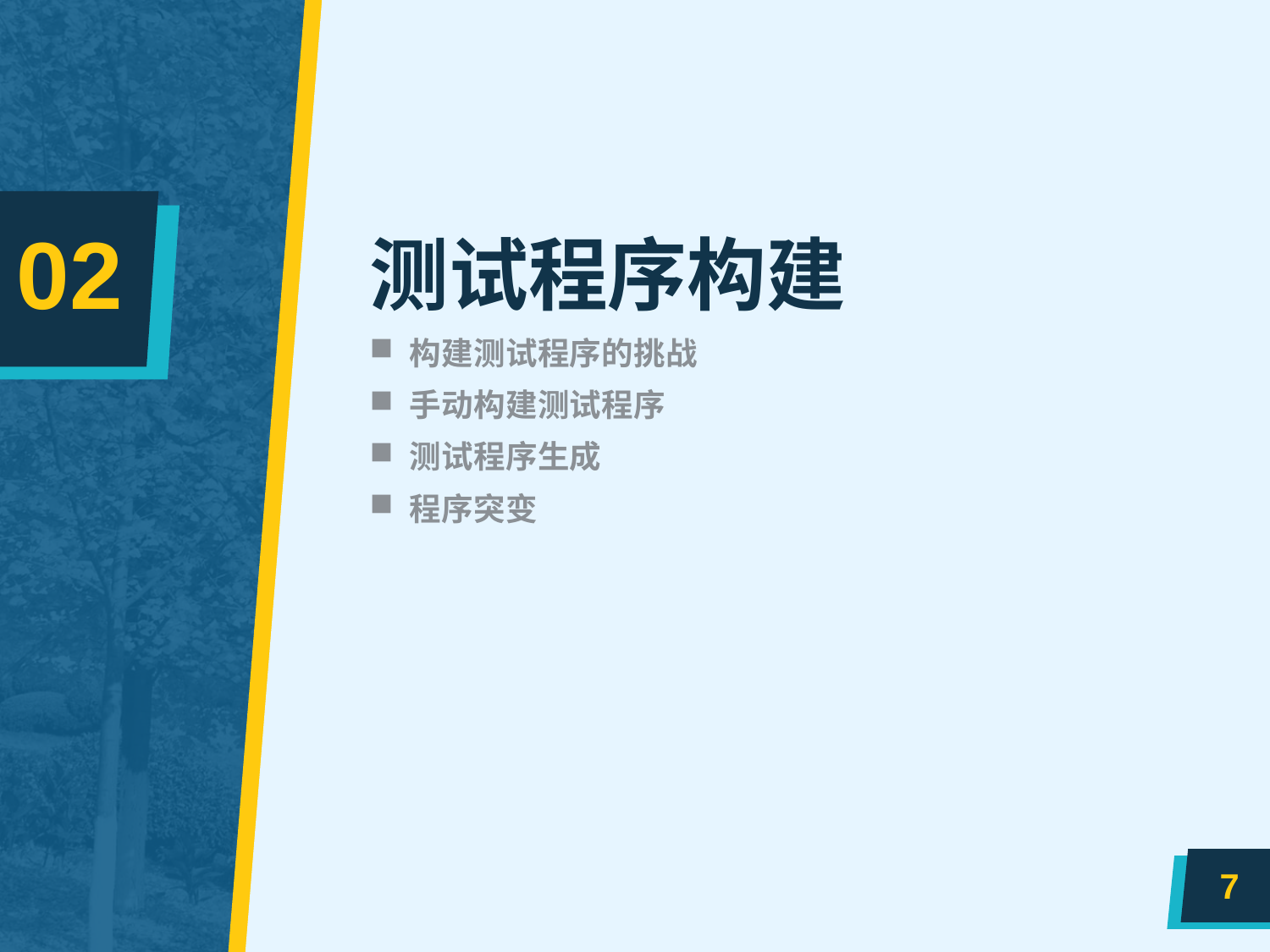

# 测试程序构建
02
构建测试程序的挑战
手动构建测试程序
测试程序生成
程序突变

7